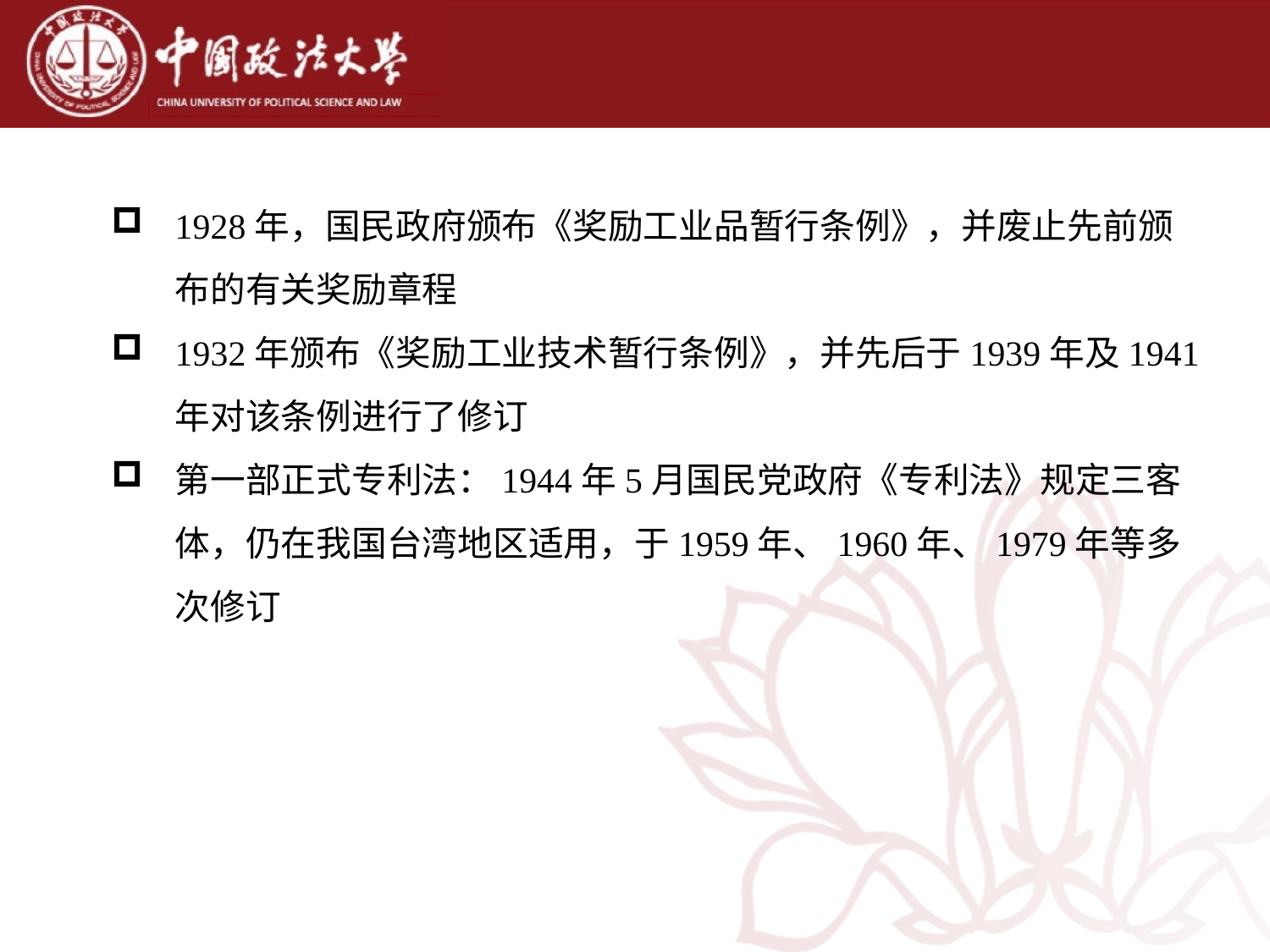

1928年，国民政府颁布《奖励工业品暂行条例》，并废止先前颁布的有关奖励章程
1932年颁布《奖励工业技术暂行条例》，并先后于1939年及1941年对该条例进行了修订
第一部正式专利法：1944年5月国民党政府《专利法》规定三客体，仍在我国台湾地区适用，于1959年、1960年、1979年等多次修订